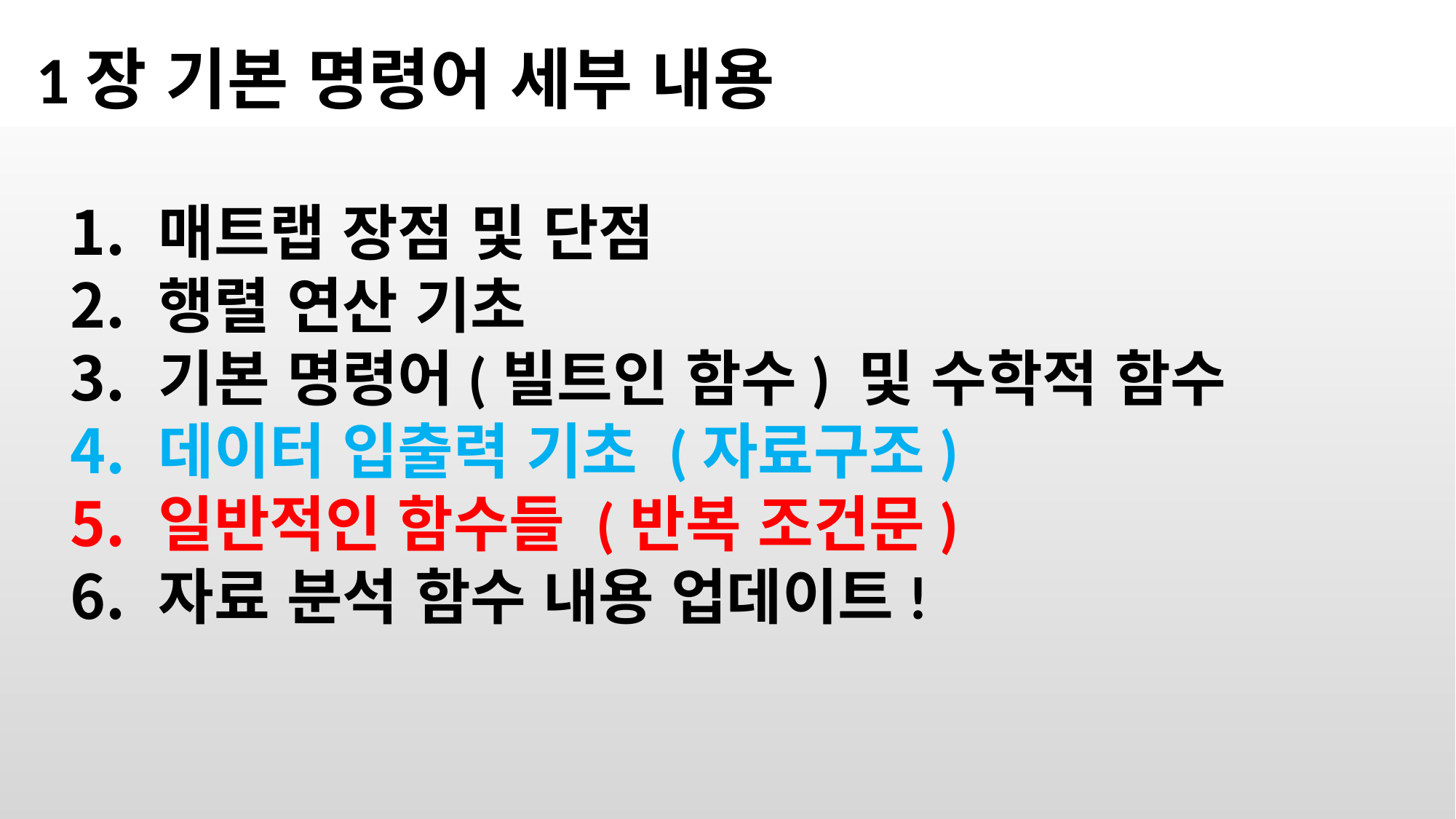

1장 기본 명령어 세부 내용
매트랩 장점 및 단점
행렬 연산 기초
기본 명령어(빌트인 함수) 및 수학적 함수
데이터 입출력 기초 (자료구조)
일반적인 함수들 (반복 조건문)
자료 분석 함수 내용 업데이트!